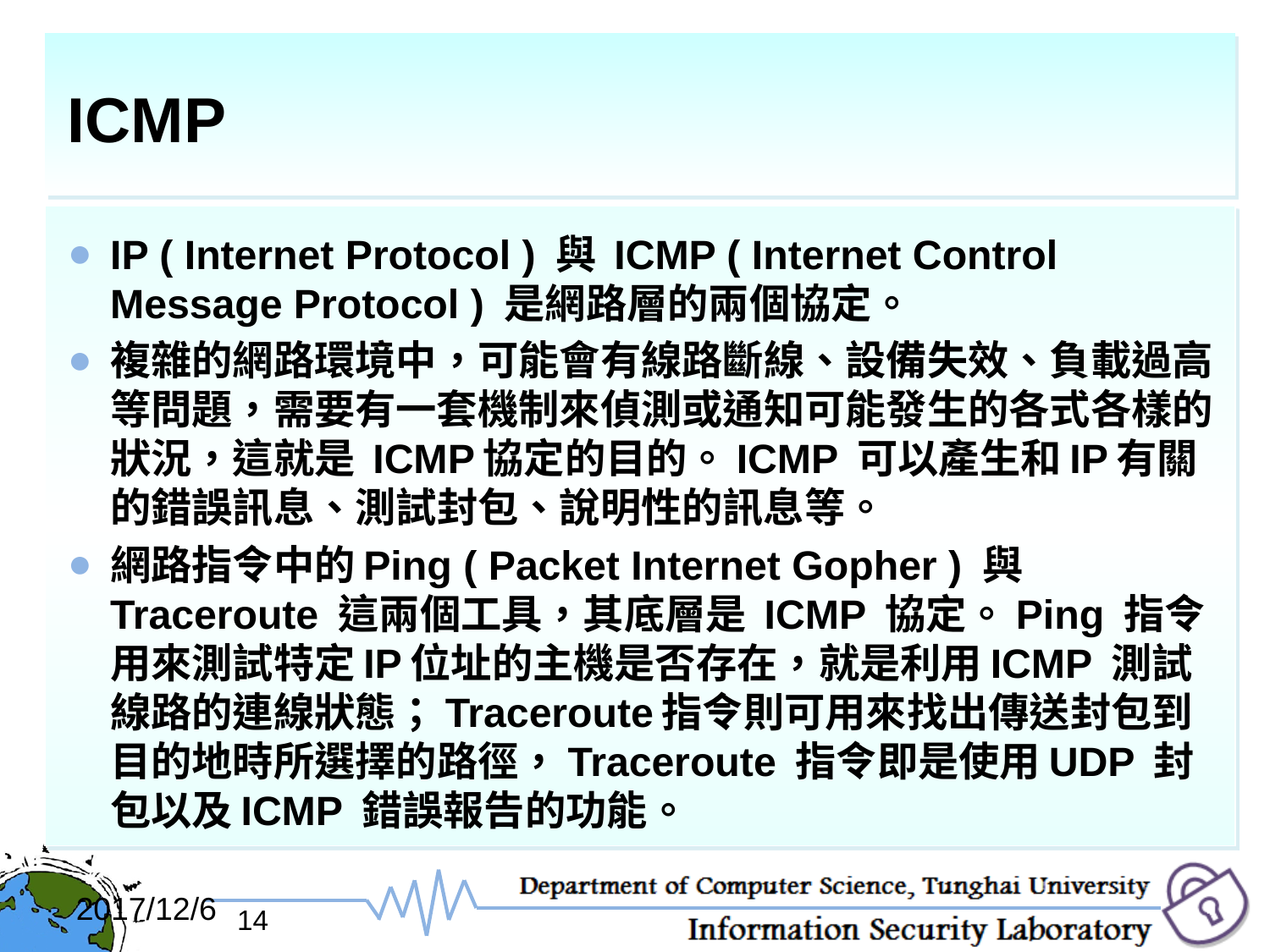

# ICMP
IP ( Internet Protocol ) 與 ICMP ( Internet Control Message Protocol ) 是網路層的兩個協定。
複雜的網路環境中，可能會有線路斷線、設備失效、負載過高等問題，需要有一套機制來偵測或通知可能發生的各式各樣的狀況，這就是 ICMP協定的目的。ICMP 可以產生和IP有關的錯誤訊息、測試封包、說明性的訊息等。
網路指令中的Ping ( Packet Internet Gopher ) 與 Traceroute 這兩個工具，其底層是 ICMP 協定。Ping 指令用來測試特定IP位址的主機是否存在，就是利用ICMP 測試線路的連線狀態；Traceroute指令則可用來找出傳送封包到目的地時所選擇的路徑，Traceroute 指令即是使用UDP 封包以及ICMP 錯誤報告的功能。
2017/12/6
14